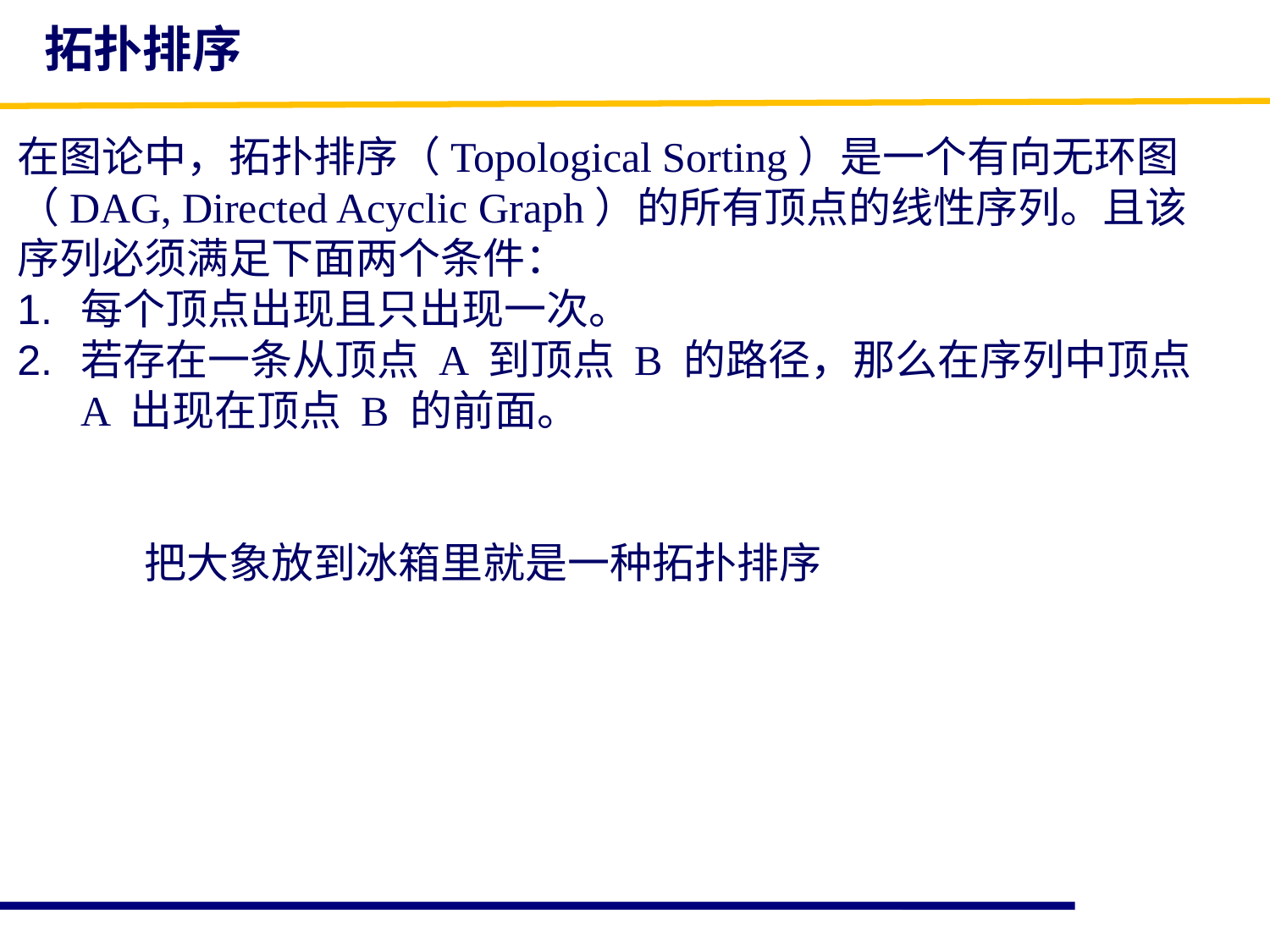

拓扑排序
在图论中，拓扑排序（Topological Sorting）是一个有向无环图（DAG, Directed Acyclic Graph）的所有顶点的线性序列。且该序列必须满足下面两个条件：
每个顶点出现且只出现一次。
若存在一条从顶点 A 到顶点 B 的路径，那么在序列中顶点 A 出现在顶点 B 的前面。

	把大象放到冰箱里就是一种拓扑排序